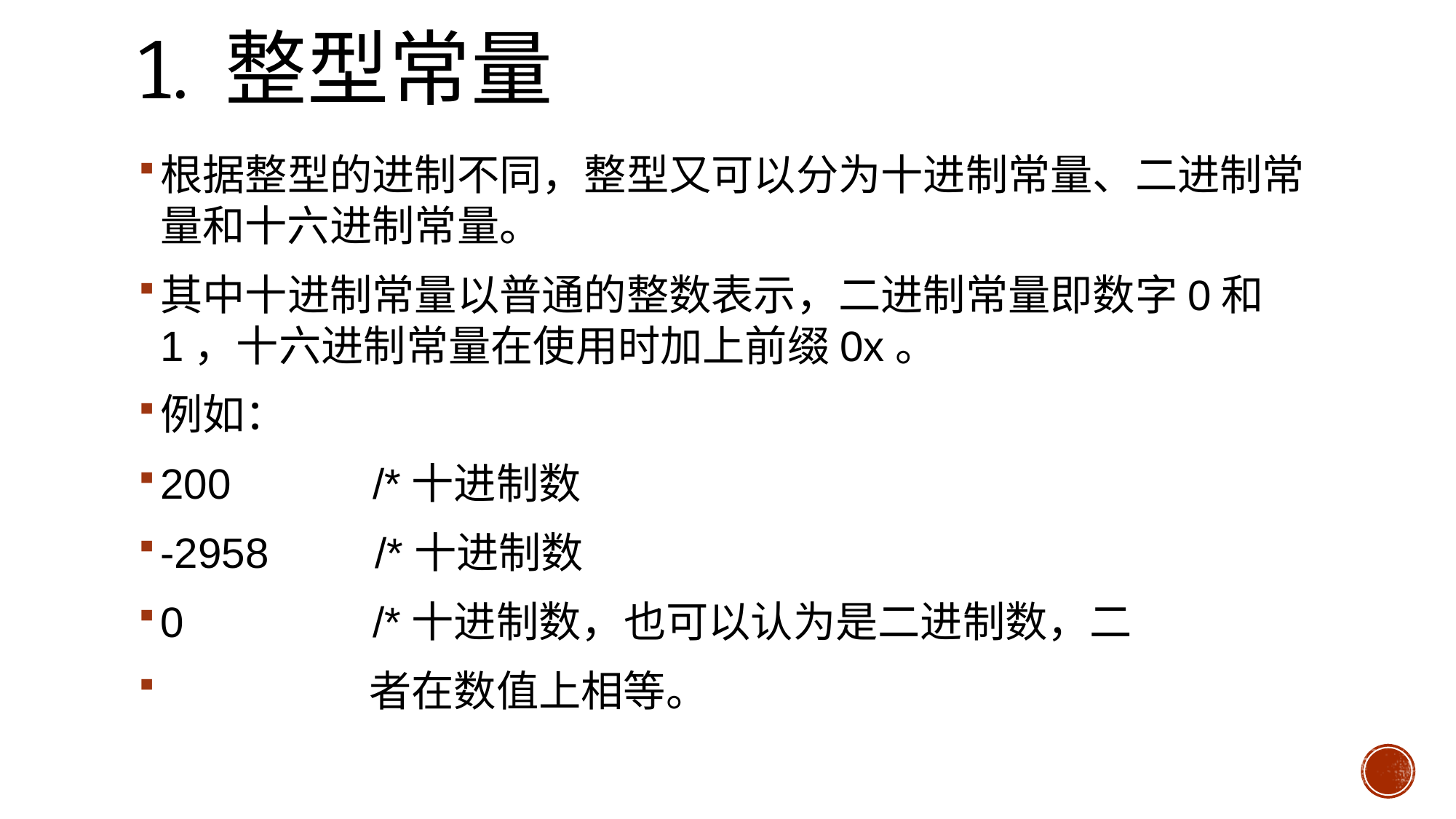

# 1. 整型常量
根据整型的进制不同，整型又可以分为十进制常量、二进制常量和十六进制常量。
其中十进制常量以普通的整数表示，二进制常量即数字0和1，十六进制常量在使用时加上前缀0x。
例如：
200            /*十进制数
-2958         /*十进制数
0                /*十进制数，也可以认为是二进制数，二
                     者在数值上相等。

15